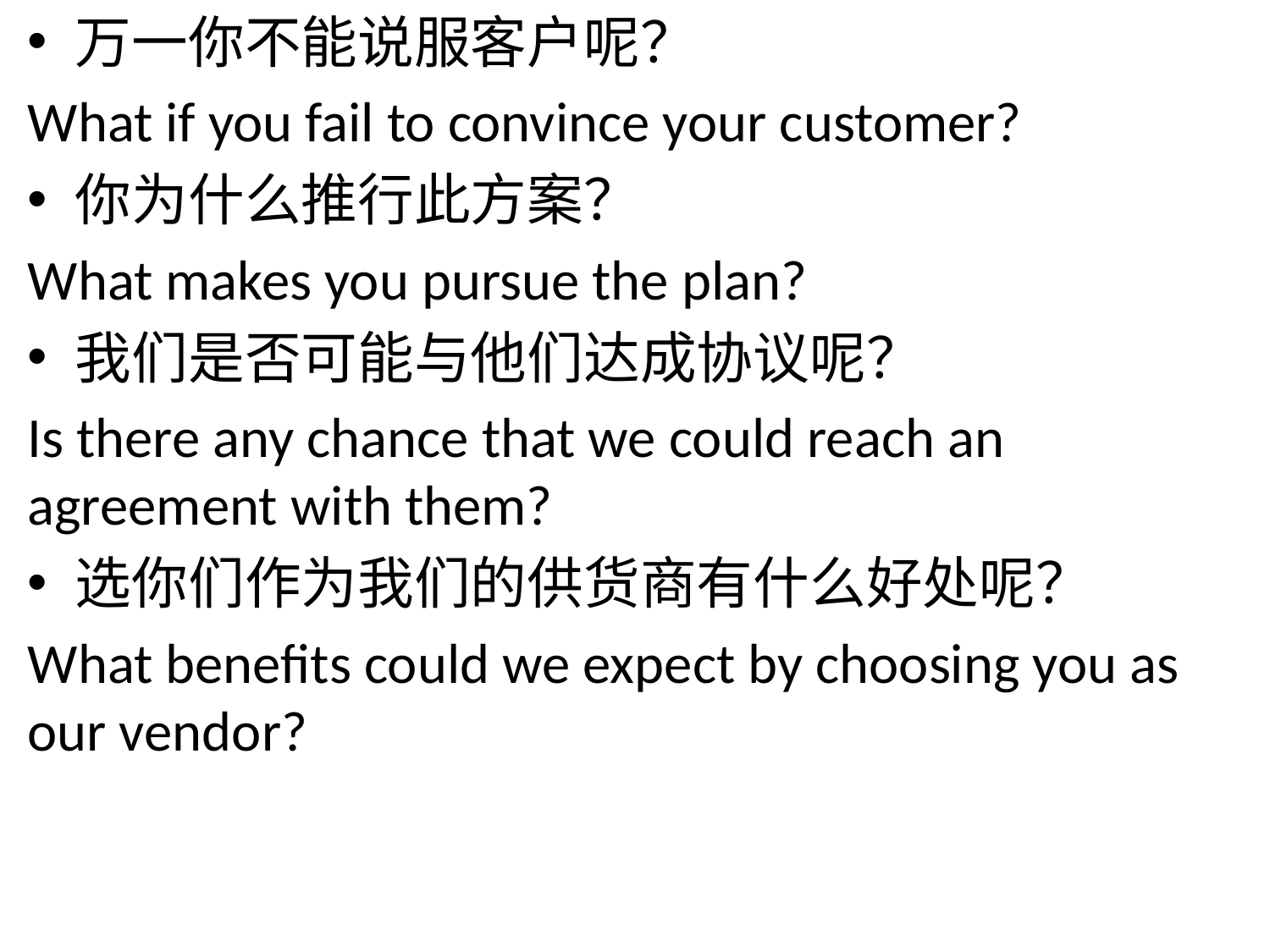

万一你不能说服客户呢？
What if you fail to convince your customer?
你为什么推行此方案？
What makes you pursue the plan?
我们是否可能与他们达成协议呢？
Is there any chance that we could reach an agreement with them?
选你们作为我们的供货商有什么好处呢？
What benefits could we expect by choosing you as our vendor?